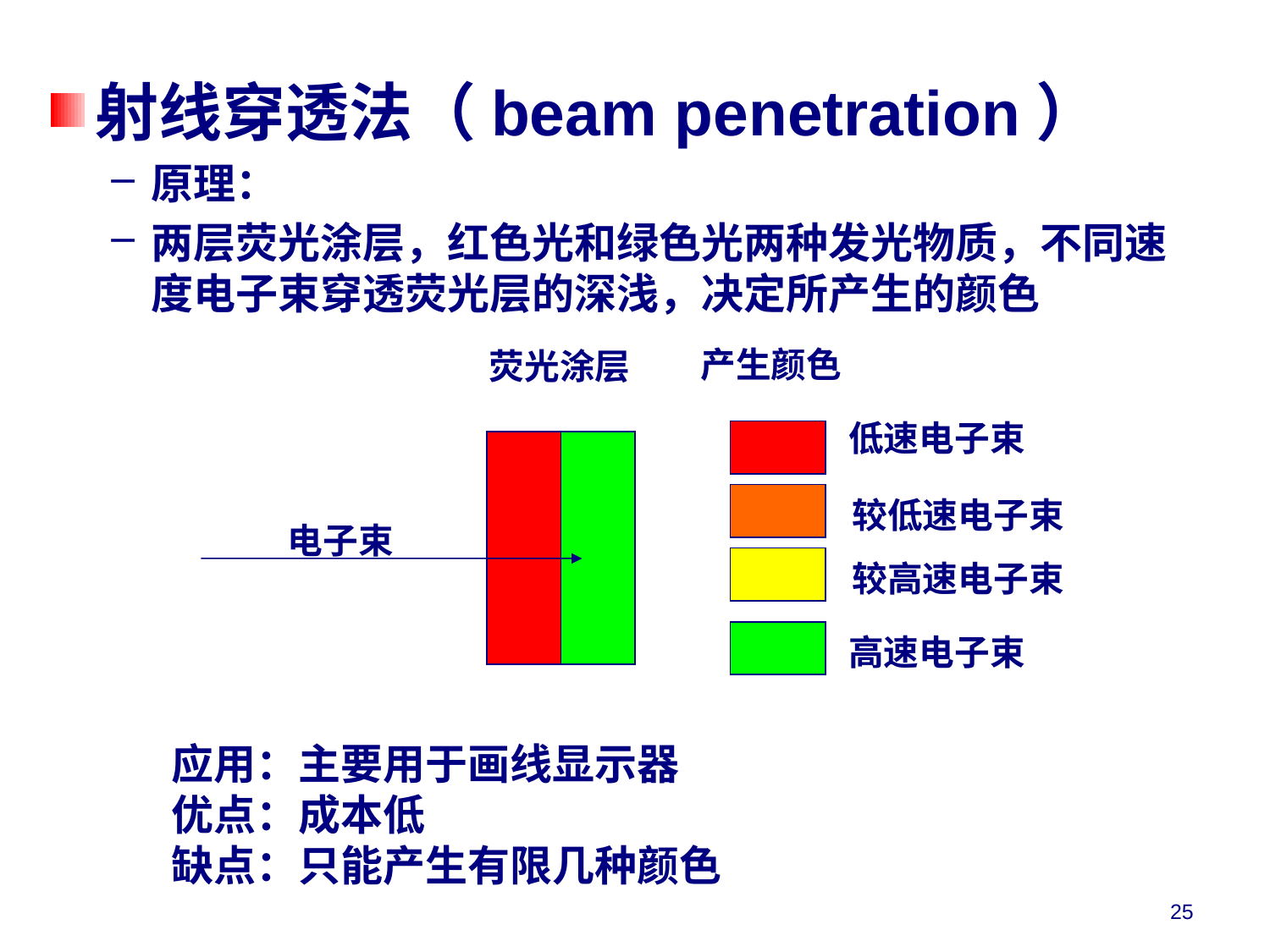

射线穿透法（beam penetration）
原理：
两层荧光涂层，红色光和绿色光两种发光物质，不同速度电子束穿透荧光层的深浅，决定所产生的颜色

产生颜色
荧光涂层
低速电子束

较低速电子束
电子束

较高速电子束

高速电子束
应用：主要用于画线显示器
优点：成本低
缺点：只能产生有限几种颜色
25